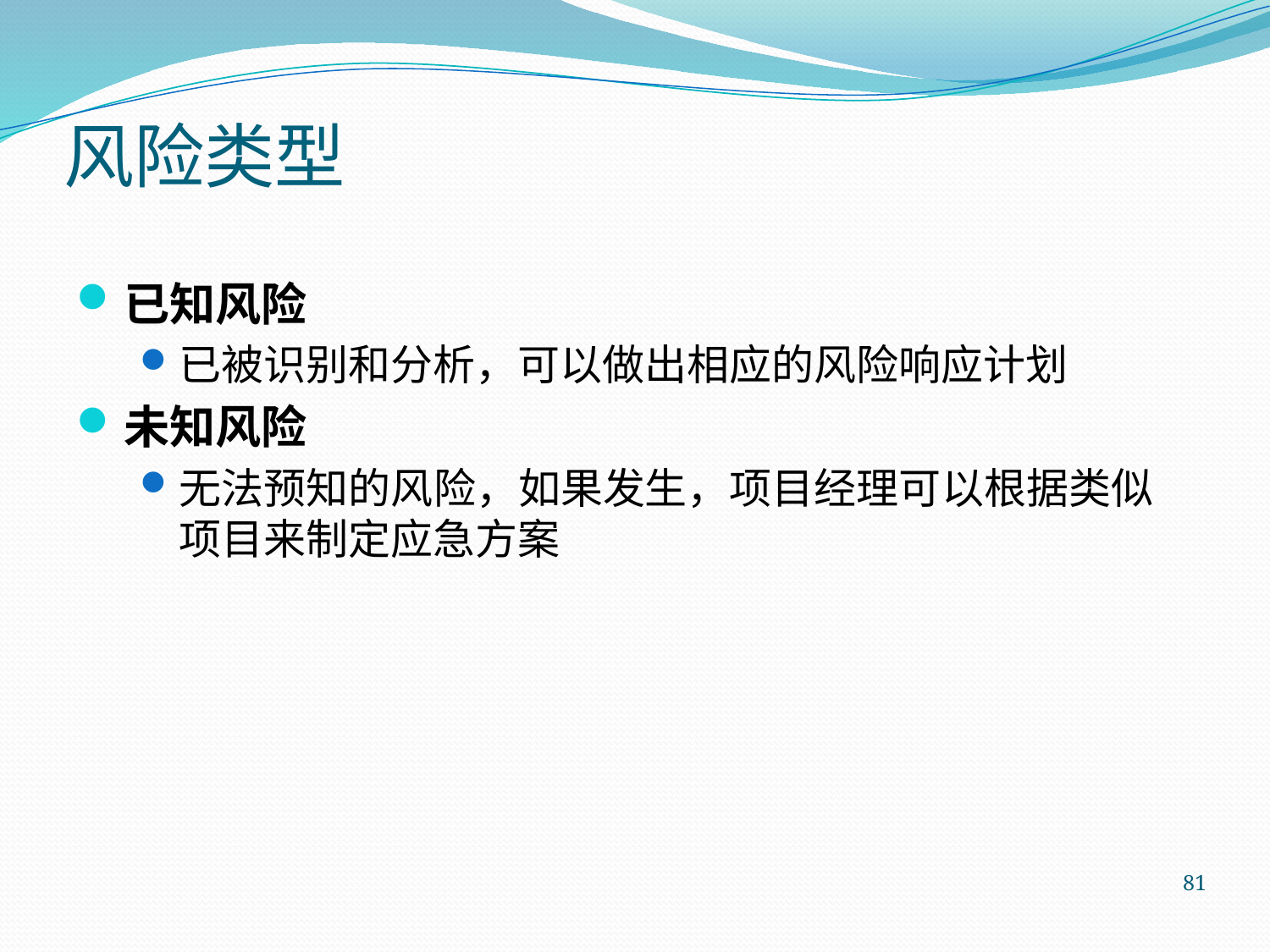

# 风险类型
已知风险
已被识别和分析，可以做出相应的风险响应计划
未知风险
无法预知的风险，如果发生，项目经理可以根据类似项目来制定应急方案
81